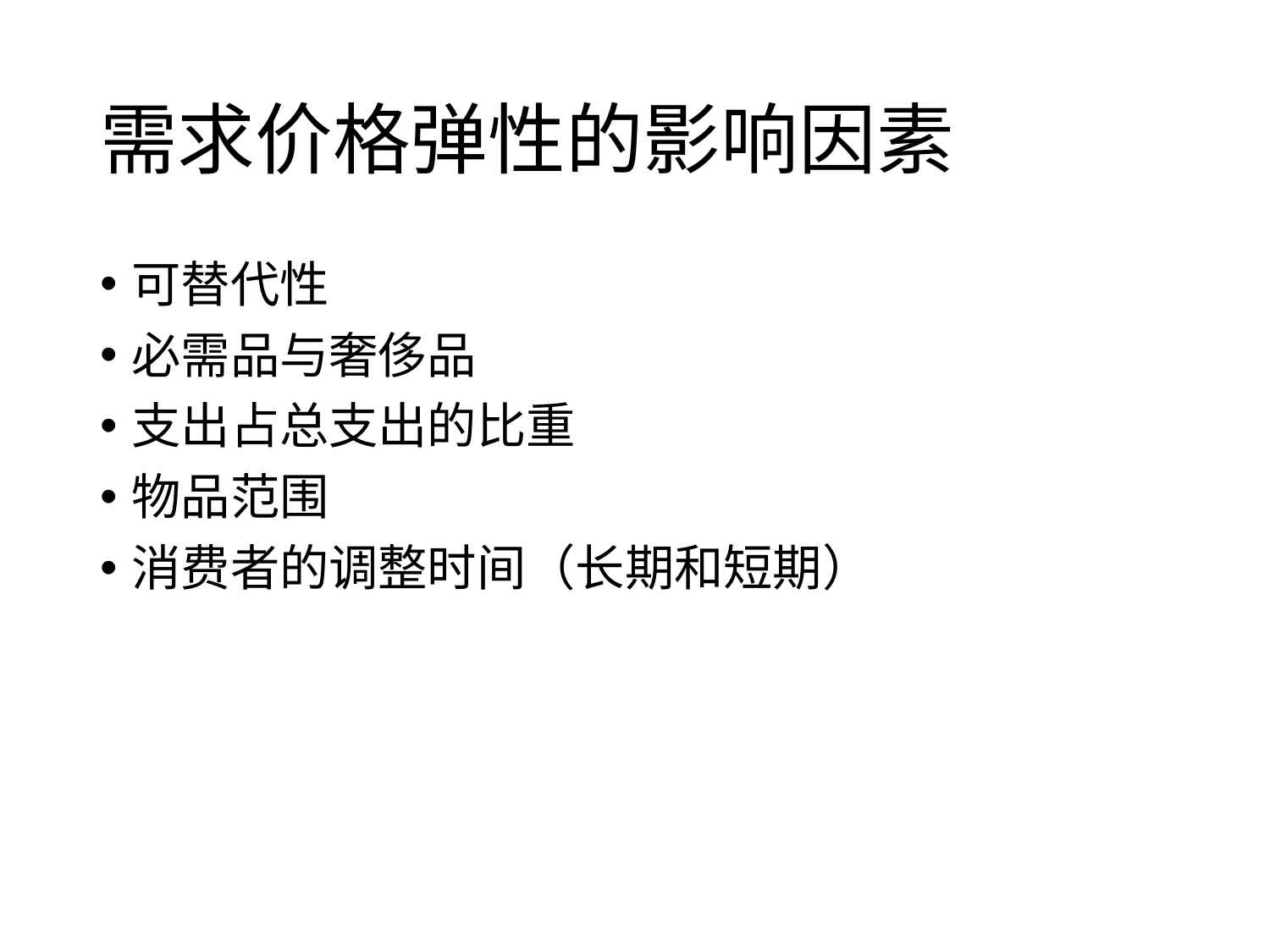

# 需求价格弹性的影响因素
可替代性
必需品与奢侈品
支出占总支出的比重
物品范围
消费者的调整时间（长期和短期）